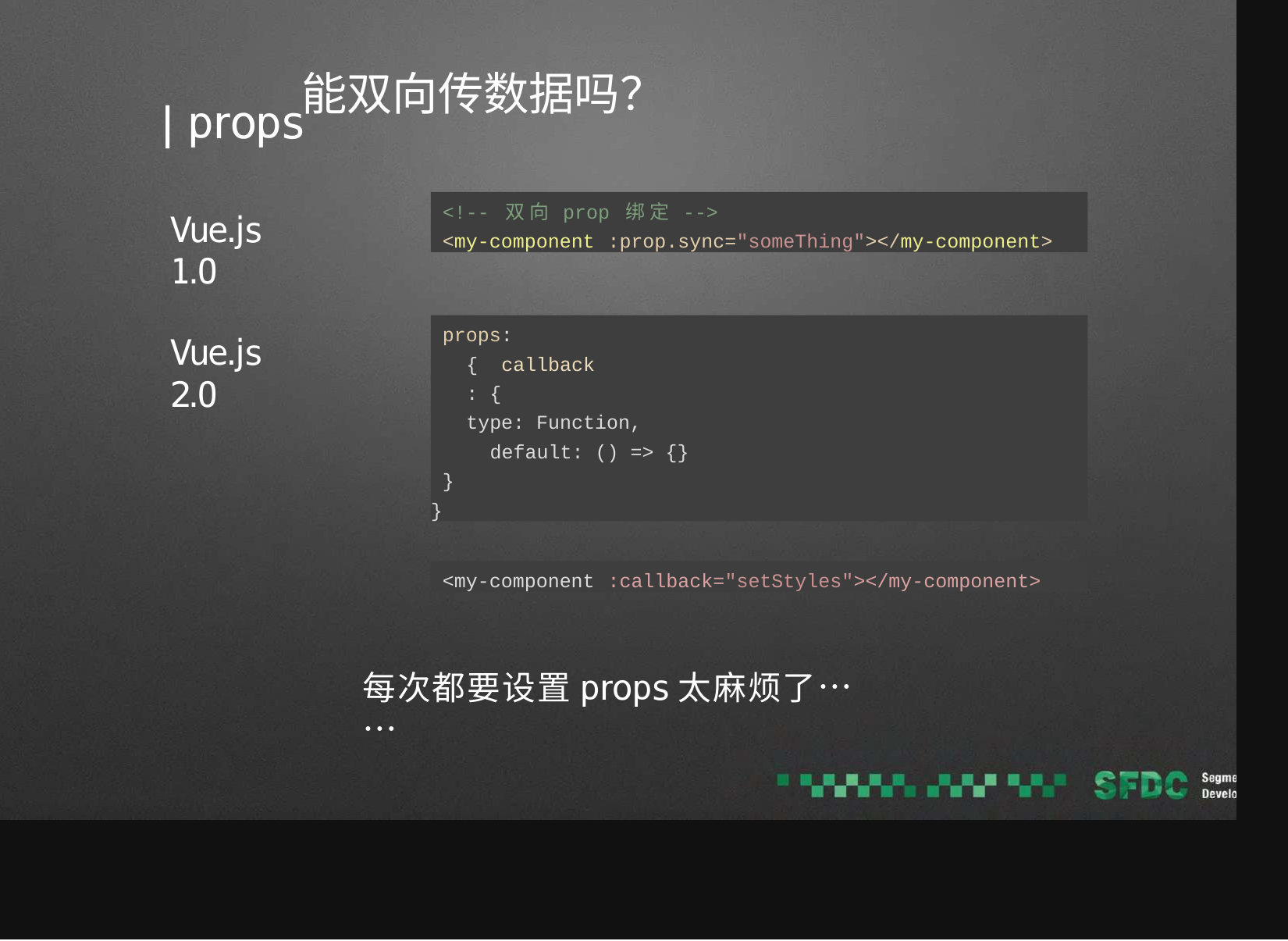

# 能双向传数据吗？
| props
<!-- 双 向  prop 绑 定  -->
<my-component :prop.sync="someThing"></my-component>
Vue.js 1.0
props: {  callback: {
type: Function,  default: () => {}
}
}
Vue.js 2.0
<my-component :callback="setStyles"></my-component>
每次都要设置props太麻烦了……